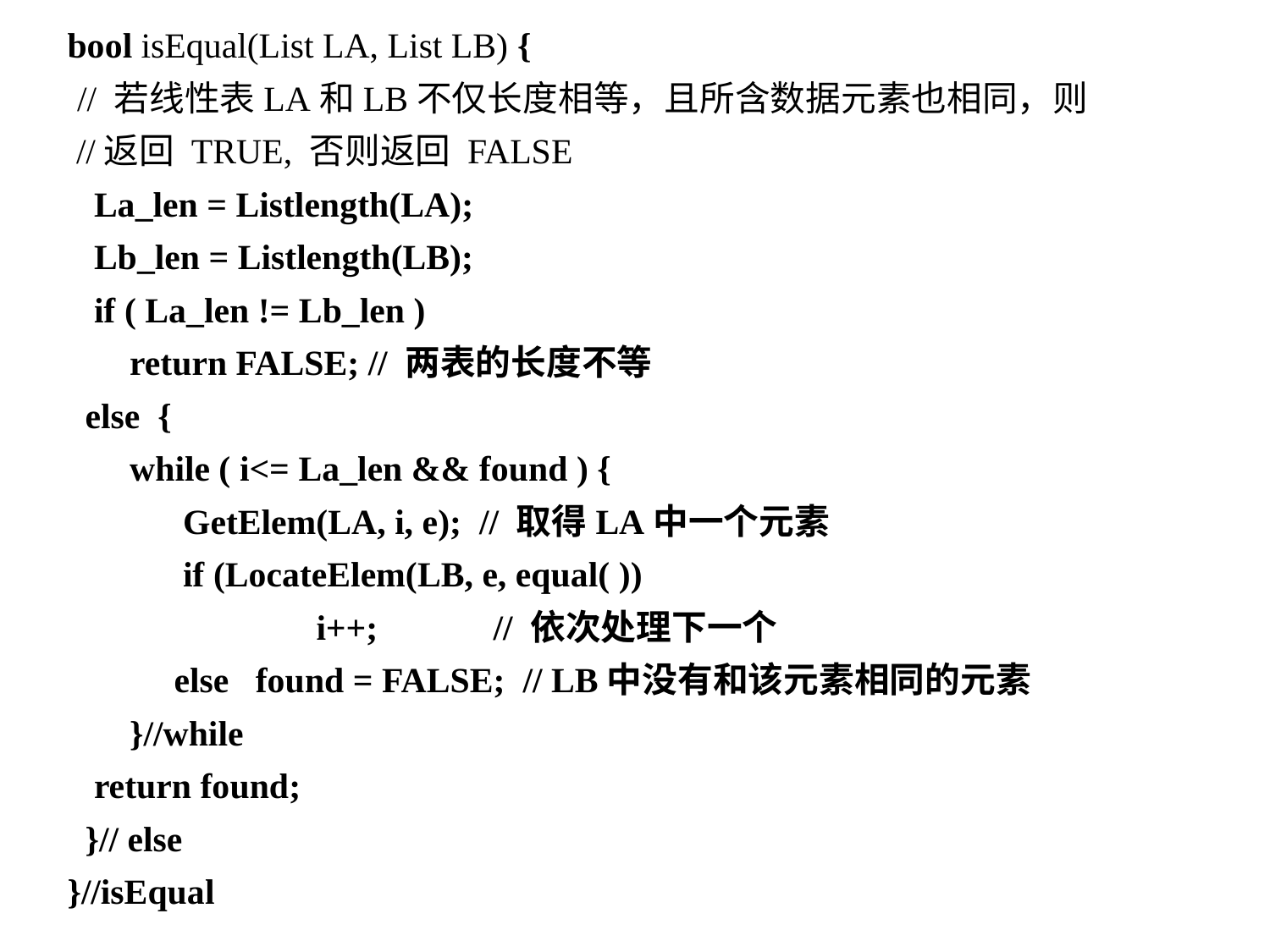

bool isEqual(List LA, List LB) {
 // 若线性表LA和LB不仅长度相等，且所含数据元素也相同，则
 //返回 TRUE, 否则返回 FALSE
   La_len = Listlength(LA);
   Lb_len = Listlength(LB);
   if ( La_len != Lb_len )
       return FALSE; // 两表的长度不等
  else  {
       while ( i<= La_len && found ) {
             GetElem(LA, i, e);  // 取得LA中一个元素
             if (LocateElem(LB, e, equal( ))
                            i++;             // 依次处理下一个
            else   found = FALSE;  // LB中没有和该元素相同的元素
       }//while
   return found;
  }// else
}//isEqual